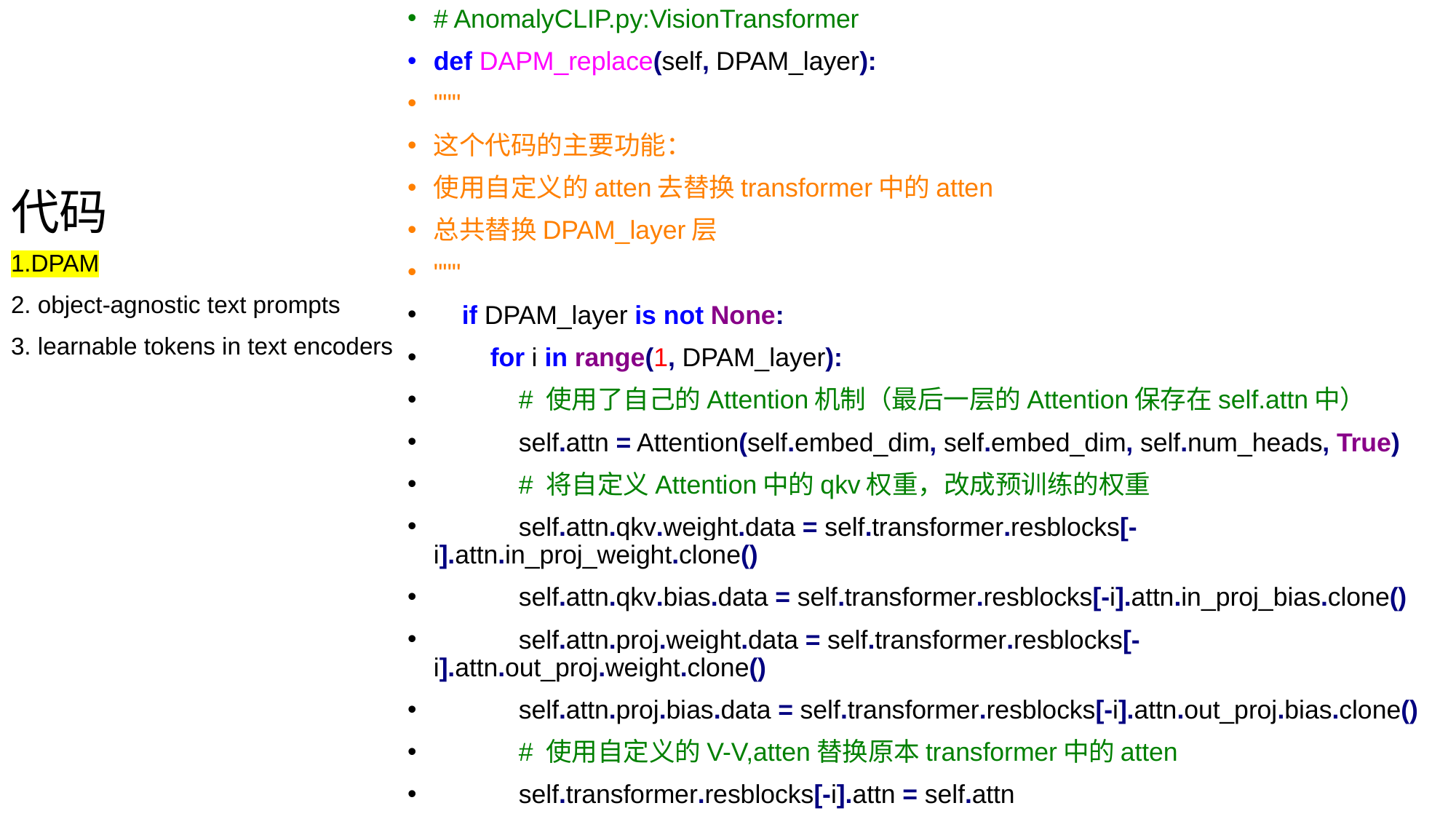

# AnomalyCLIP.py:VisionTransformer
def DAPM_replace(self, DPAM_layer):
"""
这个代码的主要功能：
使用自定义的atten去替换transformer中的atten
总共替换DPAM_layer层
"""
    if DPAM_layer is not None:
        for i in range(1, DPAM_layer):
            # 使用了自己的Attention机制（最后一层的Attention保存在self.attn中）
            self.attn = Attention(self.embed_dim, self.embed_dim, self.num_heads, True)
            # 将自定义Attention中的qkv权重，改成预训练的权重
            self.attn.qkv.weight.data = self.transformer.resblocks[-i].attn.in_proj_weight.clone()
            self.attn.qkv.bias.data = self.transformer.resblocks[-i].attn.in_proj_bias.clone()
            self.attn.proj.weight.data = self.transformer.resblocks[-i].attn.out_proj.weight.clone()
            self.attn.proj.bias.data = self.transformer.resblocks[-i].attn.out_proj.bias.clone()
            # 使用自定义的V-V,atten替换原本transformer中的atten
            self.transformer.resblocks[-i].attn = self.attn
# 代码
1.DPAM
2. object-agnostic text prompts
3. learnable tokens in text encoders